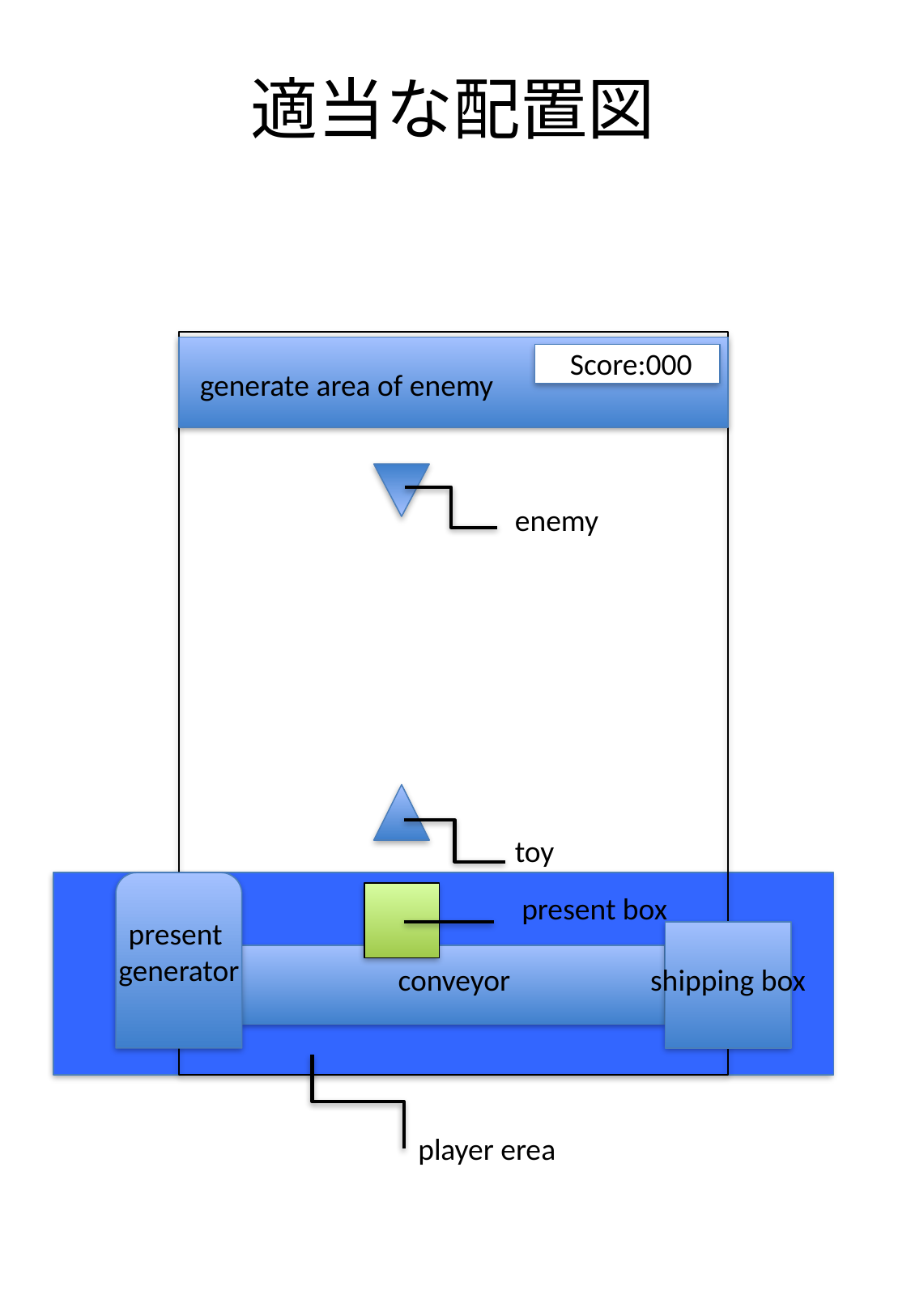

適当な配置図

Score:000

enemy

toy

present box
present
generator

conveyor
shipping box
Score:000

generate area of enemy

player erea